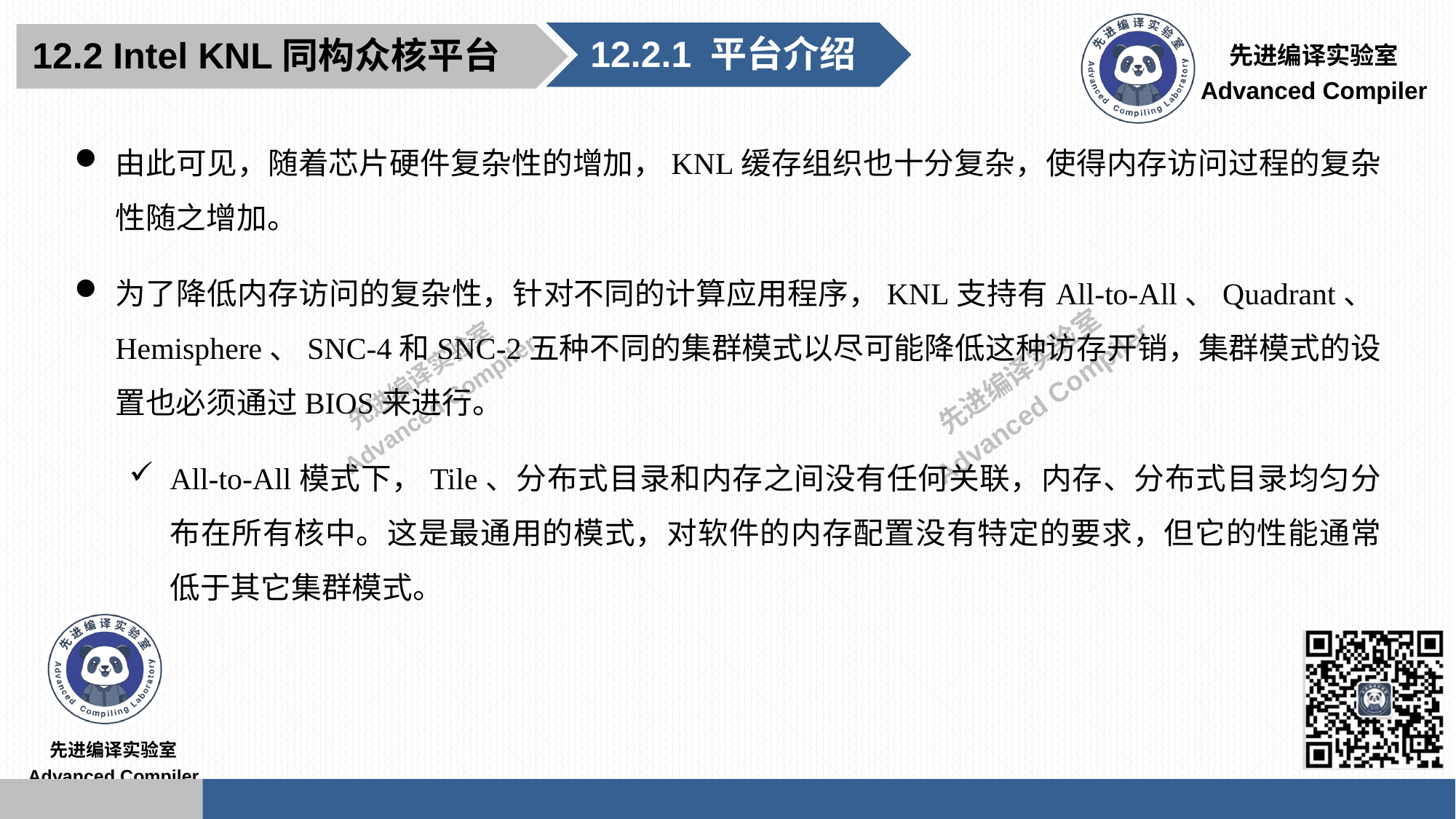

12.2.1 平台介绍

12.2 Intel KNL同构众核平台
由此可见，随着芯片硬件复杂性的增加，KNL缓存组织也十分复杂，使得内存访问过程的复杂性随之增加。
为了降低内存访问的复杂性，针对不同的计算应用程序，KNL支持有All-to-All、Quadrant、Hemisphere、SNC-4和SNC-2五种不同的集群模式以尽可能降低这种访存开销，集群模式的设置也必须通过BIOS来进行。
All-to-All模式下，Tile、分布式目录和内存之间没有任何关联，内存、分布式目录均匀分布在所有核中。这是最通用的模式，对软件的内存配置没有特定的要求，但它的性能通常低于其它集群模式。